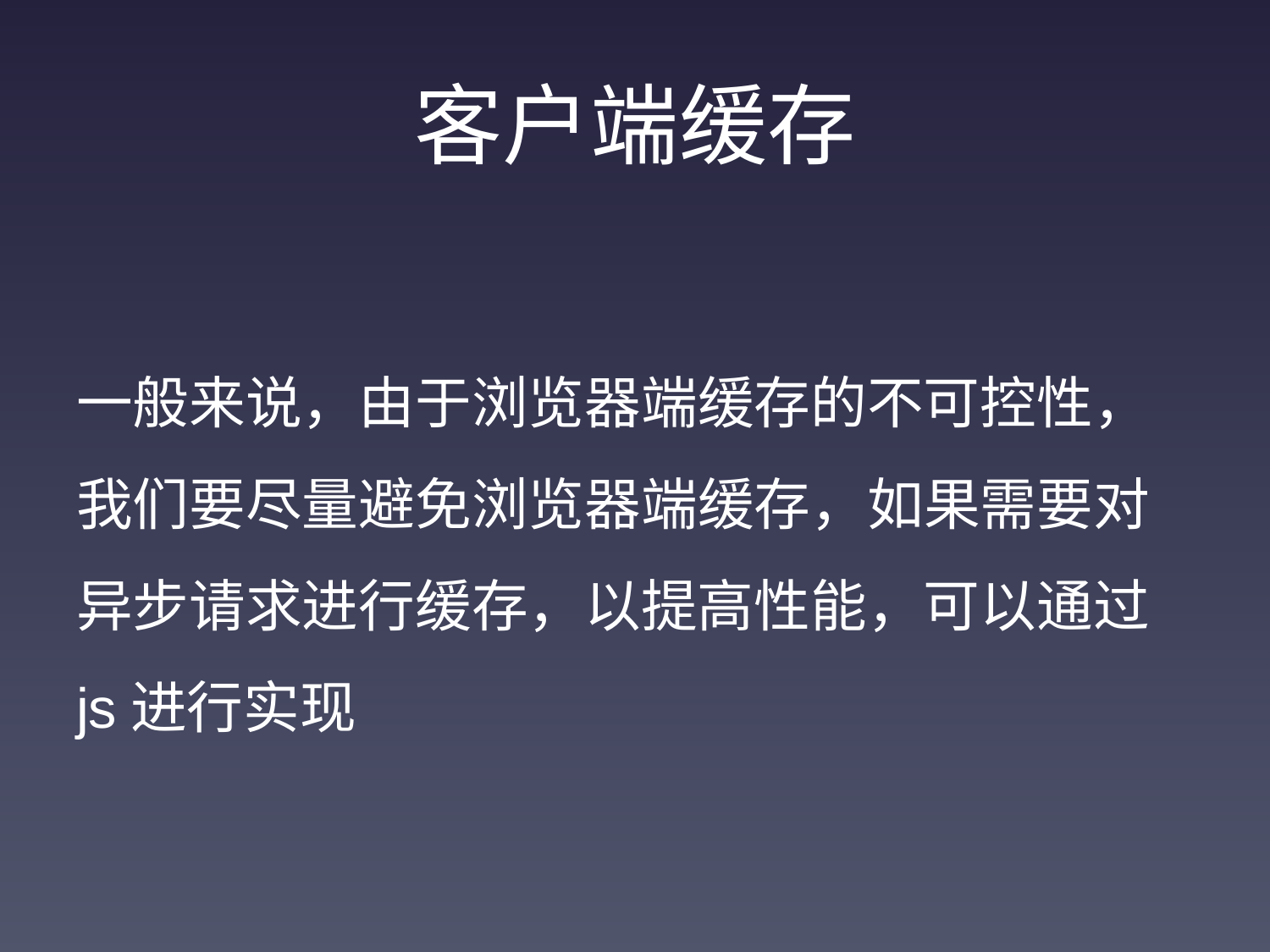

# 客户端缓存
一般来说，由于浏览器端缓存的不可控性，我们要尽量避免浏览器端缓存，如果需要对异步请求进行缓存，以提高性能，可以通过js进行实现